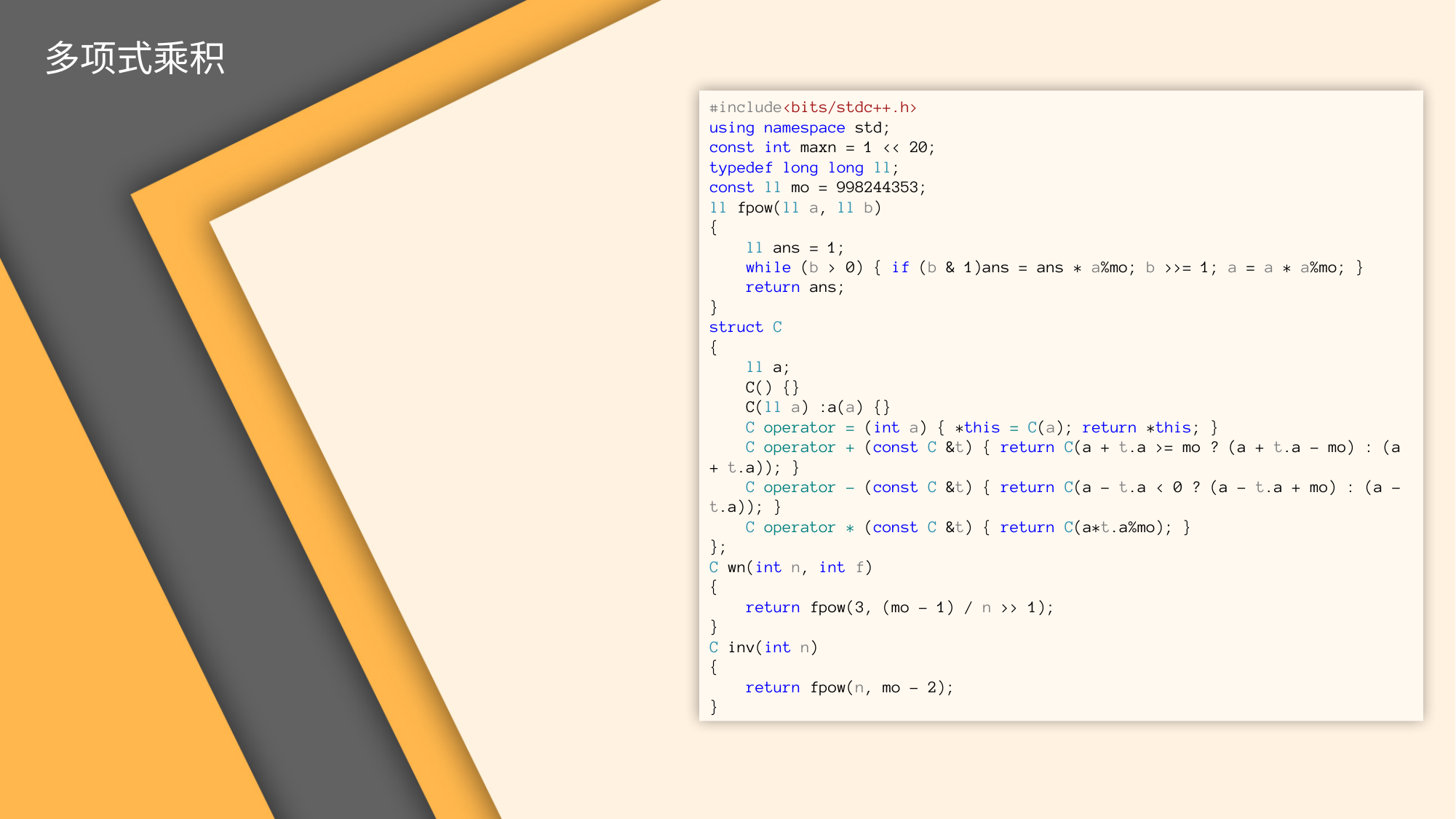

多项式乘积
#include<bits/stdc++.h>
using namespace std;
const int maxn = 1 << 20;
typedef long long ll;
const ll mo = 998244353;
ll fpow(ll a, ll b)
{
    ll ans = 1;
    while (b > 0) { if (b & 1)ans = ans * a%mo; b >>= 1; a = a * a%mo; }
    return ans;
}
struct C
{
    ll a;
    C() {}
    C(ll a) :a(a) {}
    C operator = (int a) { *this = C(a); return *this; }
    C operator + (const C &t) { return C(a + t.a >= mo ? (a + t.a - mo) : (a + t.a)); }
    C operator - (const C &t) { return C(a - t.a < 0 ? (a - t.a + mo) : (a - t.a)); }
    C operator * (const C &t) { return C(a*t.a%mo); }
};
C wn(int n, int f)
{
    return fpow(3, (mo - 1) / n >> 1);
}
C inv(int n)
{
    return fpow(n, mo - 2);
}